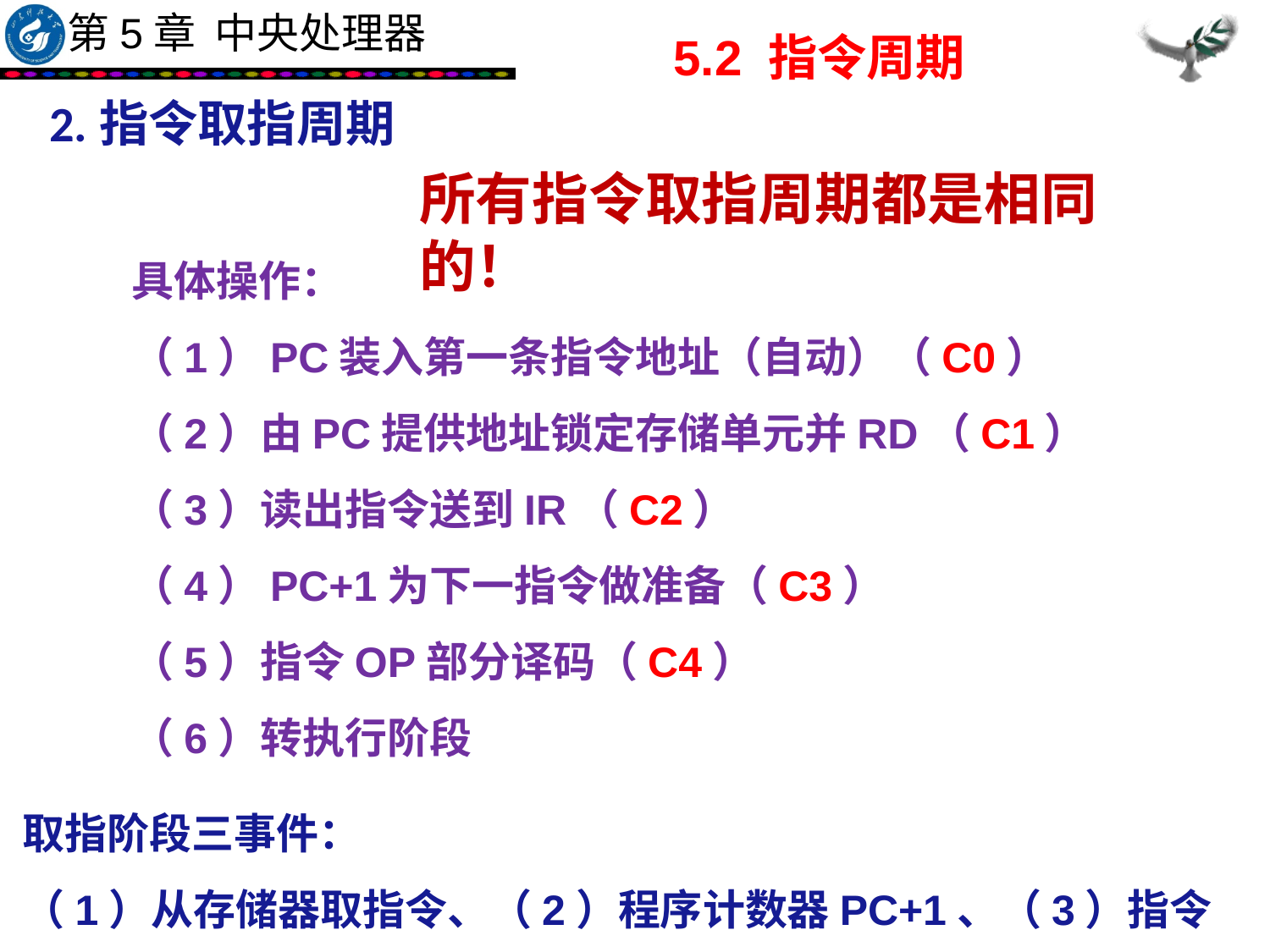

5.2 指令周期
2.指令取指周期
所有指令取指周期都是相同的！
具体操作：
（1）PC装入第一条指令地址（自动）（C0）
（2）由PC提供地址锁定存储单元并RD（C1）
（3）读出指令送到IR（C2）
（4）PC+1为下一指令做准备（C3）
（5）指令OP部分译码（C4）
（6）转执行阶段
取指阶段三事件：
（1）从存储器取指令、（2）程序计数器PC+1、（3）指令译码